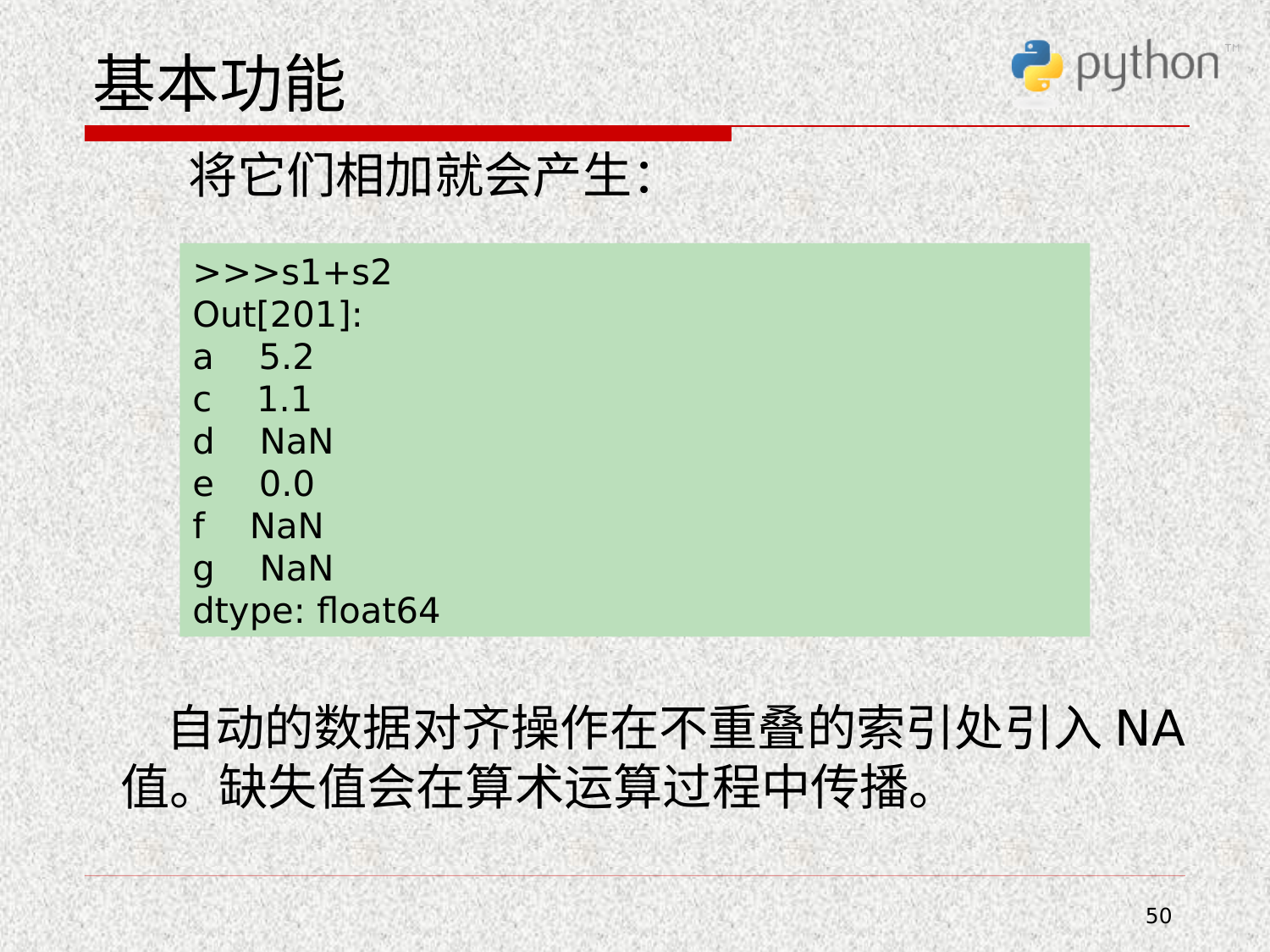

# 基本功能
           将它们相加就会产生：

         自动的数据对齐操作在不重叠的索引处引入na值。缺失值会在算术运算过程中传播。

>>>s1+s2
Out[201]:
a    5.2
c    1.1
d    NaN
e    0.0
f    NaN
g    NaN
dtype: float64
50